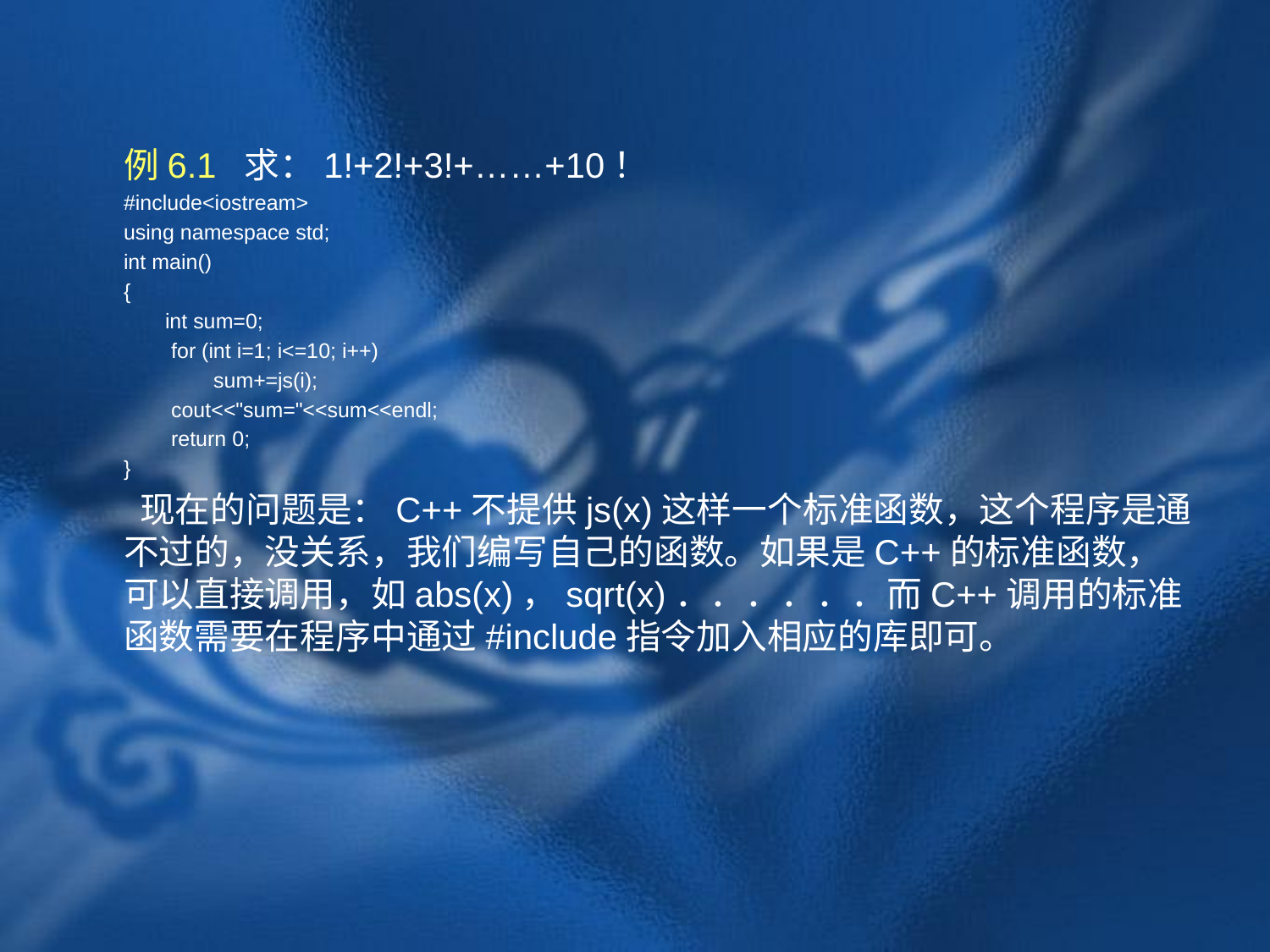

例6.1  求：1!+2!+3!+……+10！
	#include<iostream>
	using namespace std;
	int main()
	{
	       int sum=0;
	　　for (int i=1; i<=10; i++)
	　　　　sum+=js(i);
	　　cout<<"sum="<<sum<<endl;
	　　return 0;
	}
	 现在的问题是：C++不提供js(x)这样一个标准函数，这个程序是通不过的，没关系，我们编写自己的函数。如果是C++的标准函数，可以直接调用，如abs(x)，sqrt(x)．．．．．．而C++调用的标准函数需要在程序中通过#include指令加入相应的库即可。